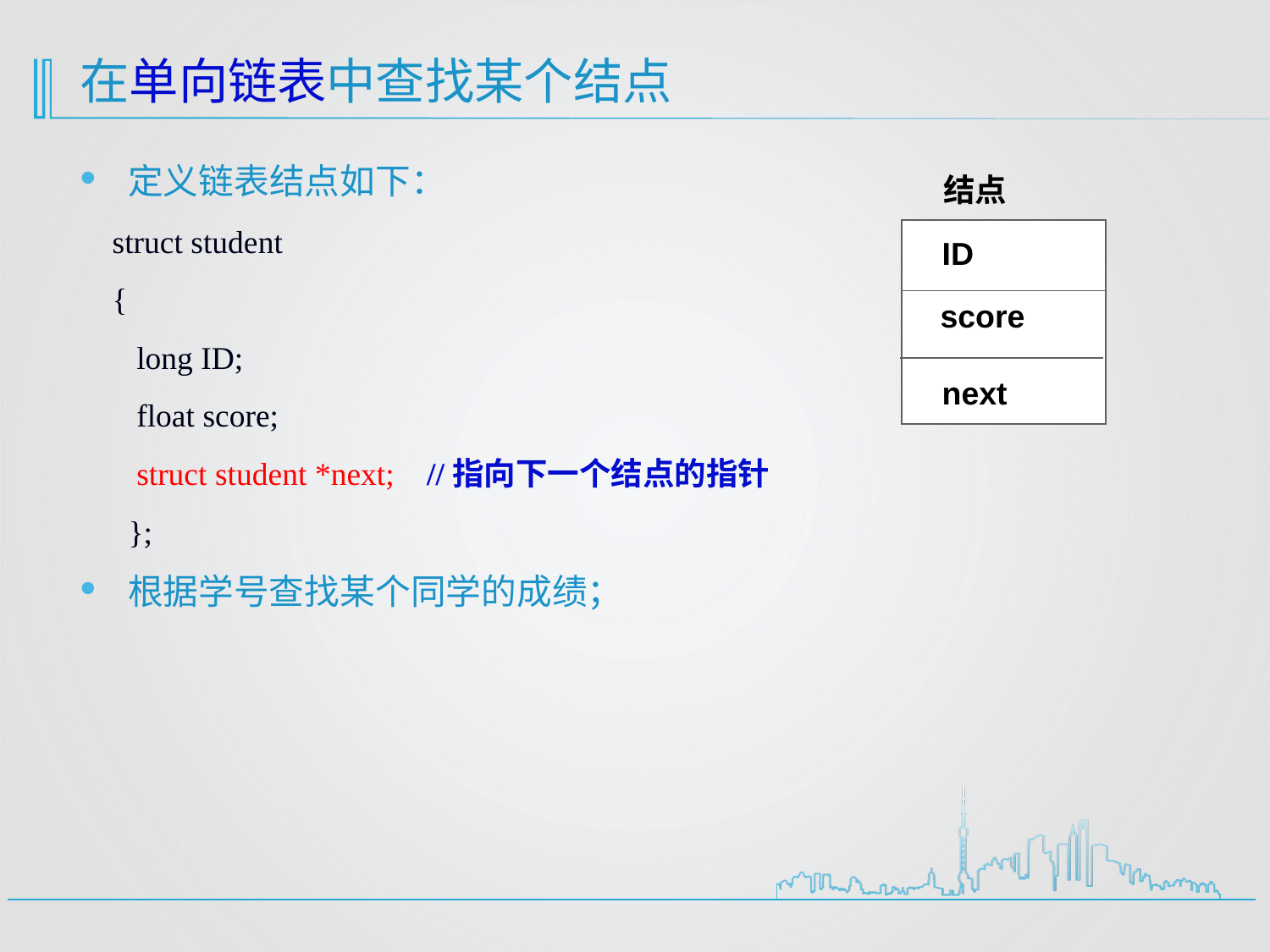

# 在单向链表中查找某个结点
定义链表结点如下：
    struct student
    {
       long ID;
       float score;
       struct student *next;    //指向下一个结点的指针
      };
根据学号查找某个同学的成绩；
   结点

  ID
  score
  next